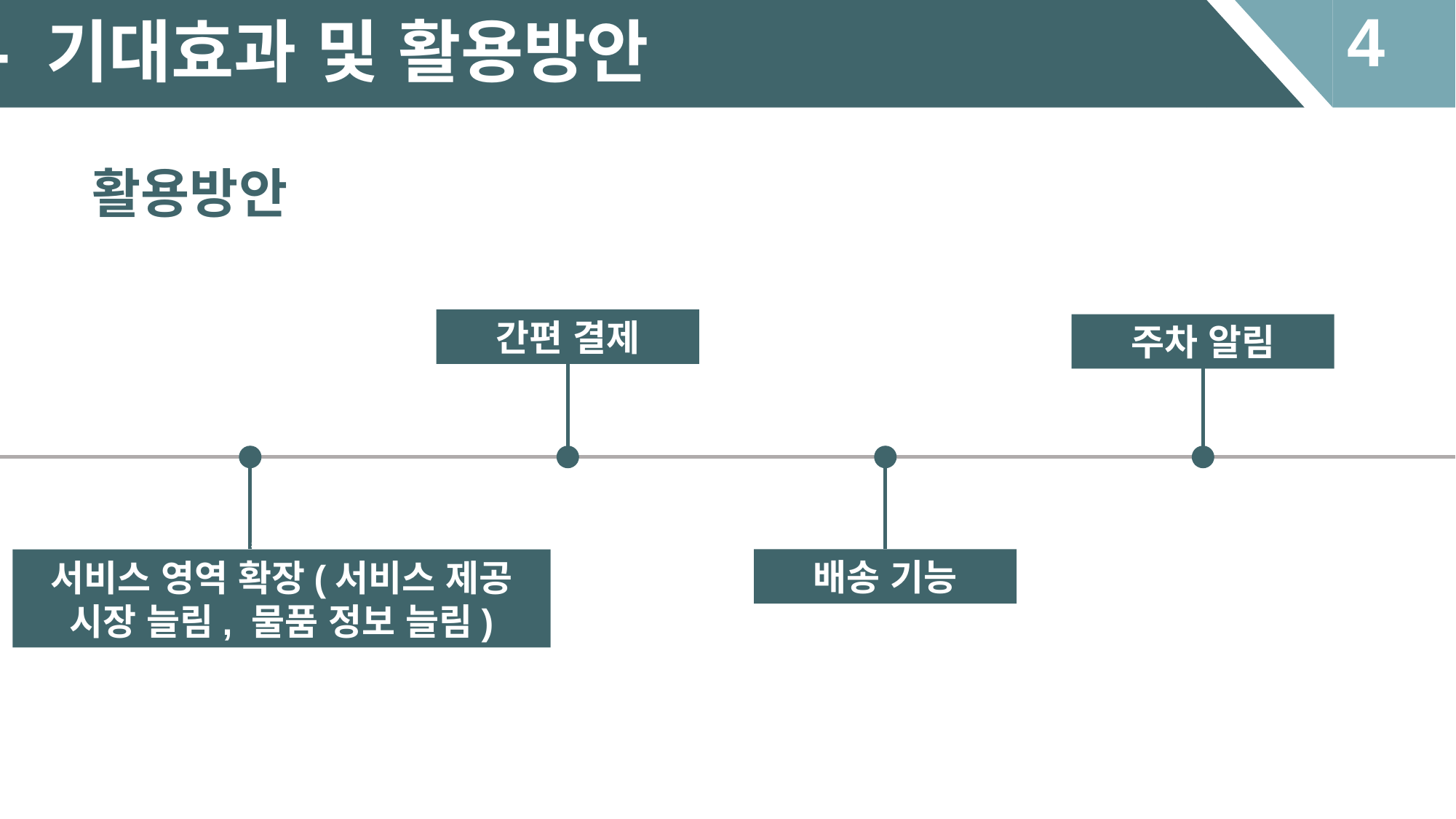

4

- 기대효과 및 활용방안
활용방안
간편 결제
주차 알림

한국정보문화콘텐츠기술원
배송 기능
서비스 영역 확장(서비스 제공 시장 늘림, 물품 정보 늘림)